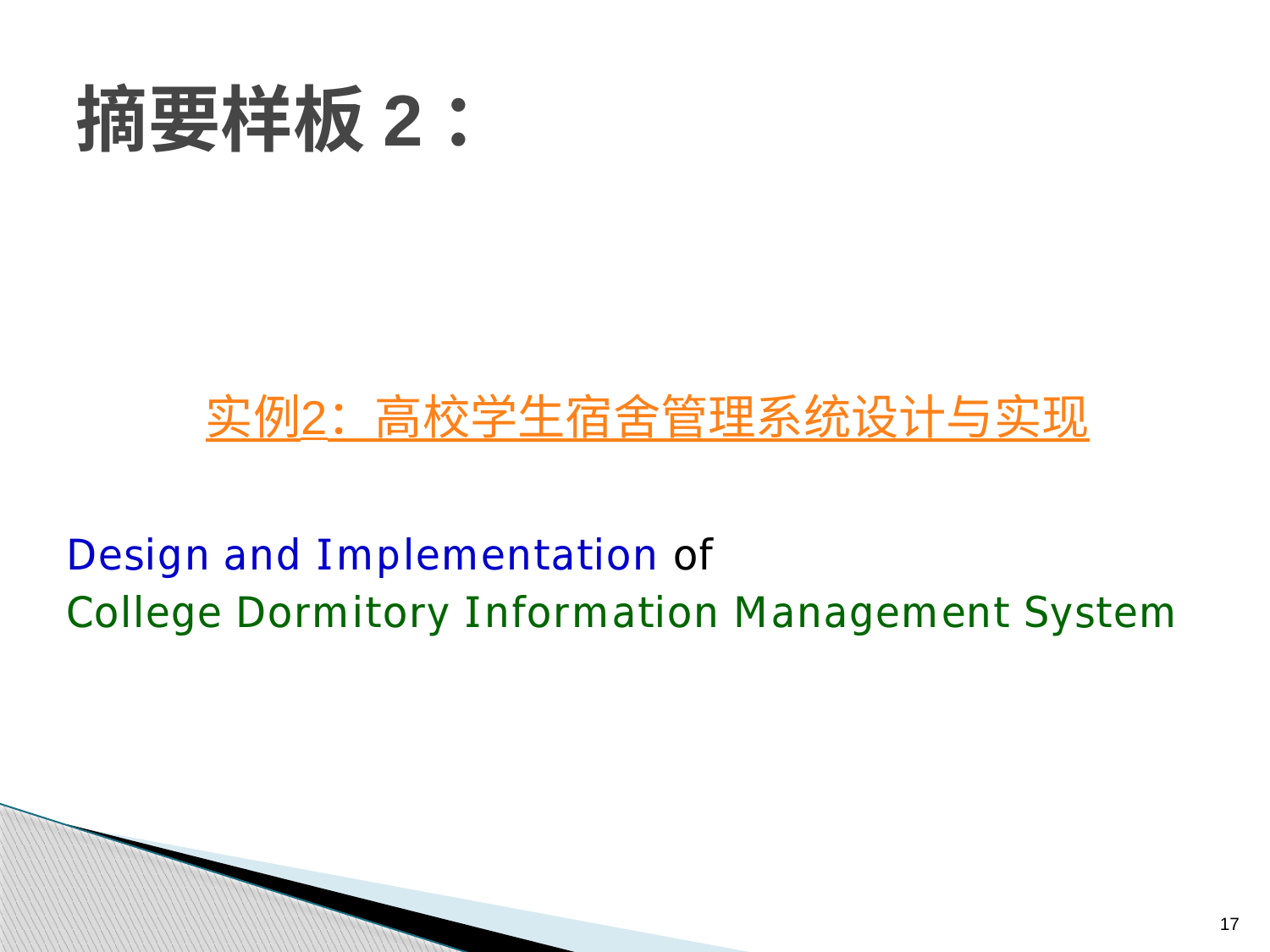

# 摘要样板2：

实例2：高校学生宿舍管理系统设计与实现

Design and Implementation of
College Dormitory Information Management System

17